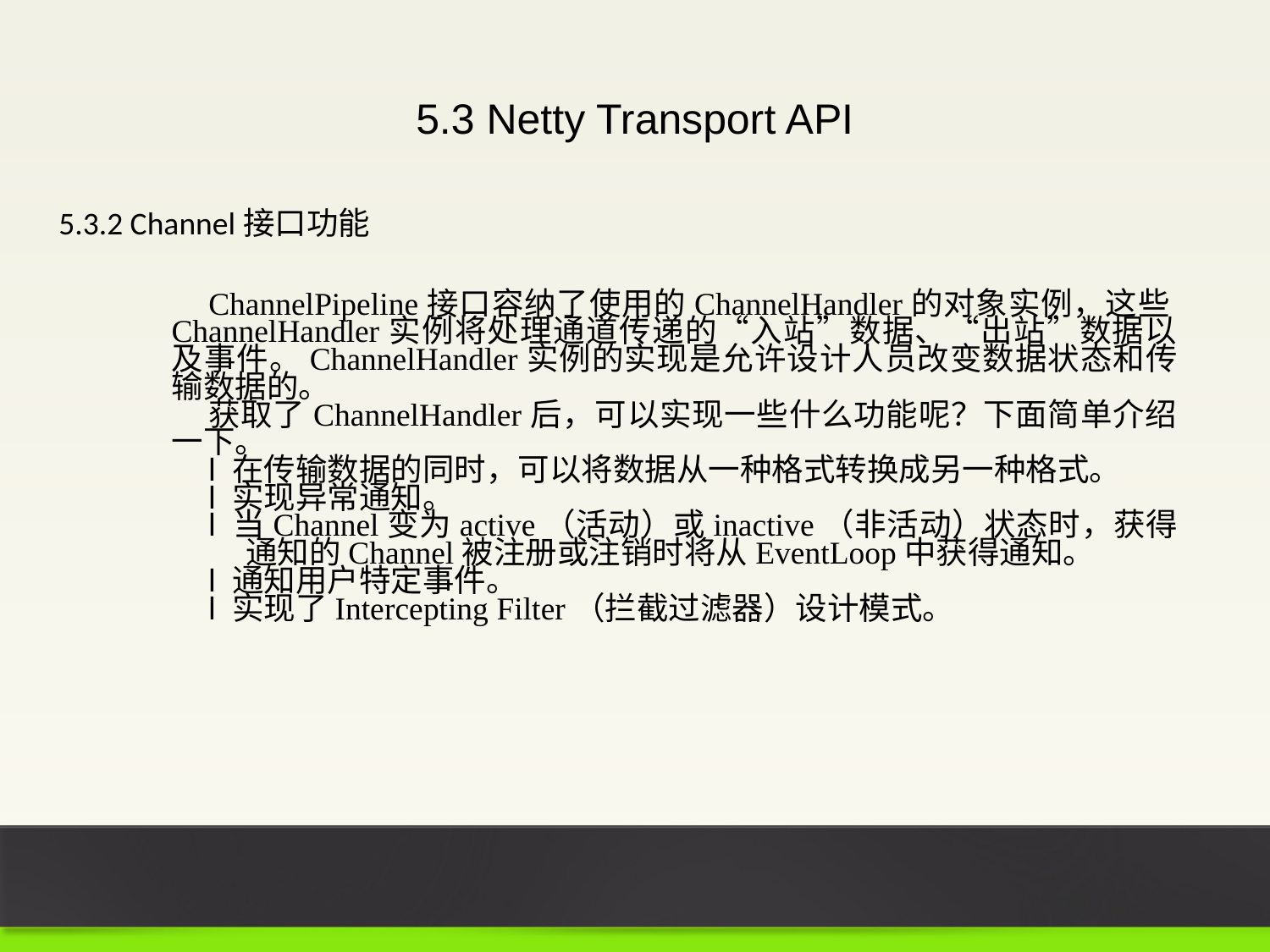

5.3 Netty Transport API
5.3.2 Channel接口功能
ChannelPipeline接口容纳了使用的ChannelHandler的对象实例，这些ChannelHandler实例将处理通道传递的“入站”数据、“出站”数据以及事件。ChannelHandler实例的实现是允许设计人员改变数据状态和传输数据的。
获取了ChannelHandler后，可以实现一些什么功能呢？下面简单介绍一下。
l 在传输数据的同时，可以将数据从一种格式转换成另一种格式。
l 实现异常通知。
l 当Channel变为active（活动）或inactive（非活动）状态时，获得通知的Channel被注册或注销时将从EventLoop中获得通知。
l 通知用户特定事件。
l 实现了Intercepting Filter（拦截过滤器）设计模式。